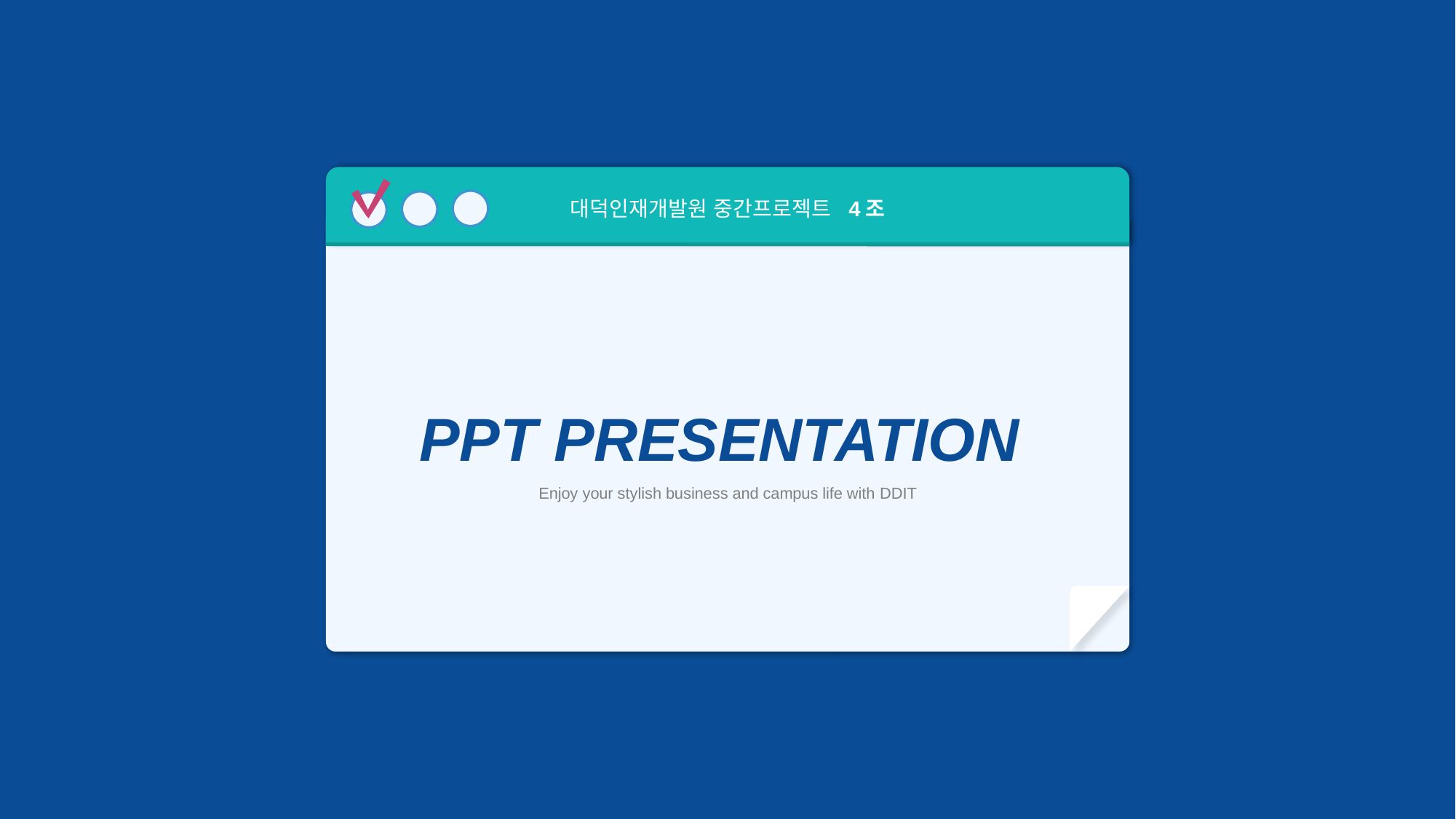

대덕인재개발원 중간프로젝트  4조
PPT PRESENTATION
Enjoy your stylish business and campus life with DDIT